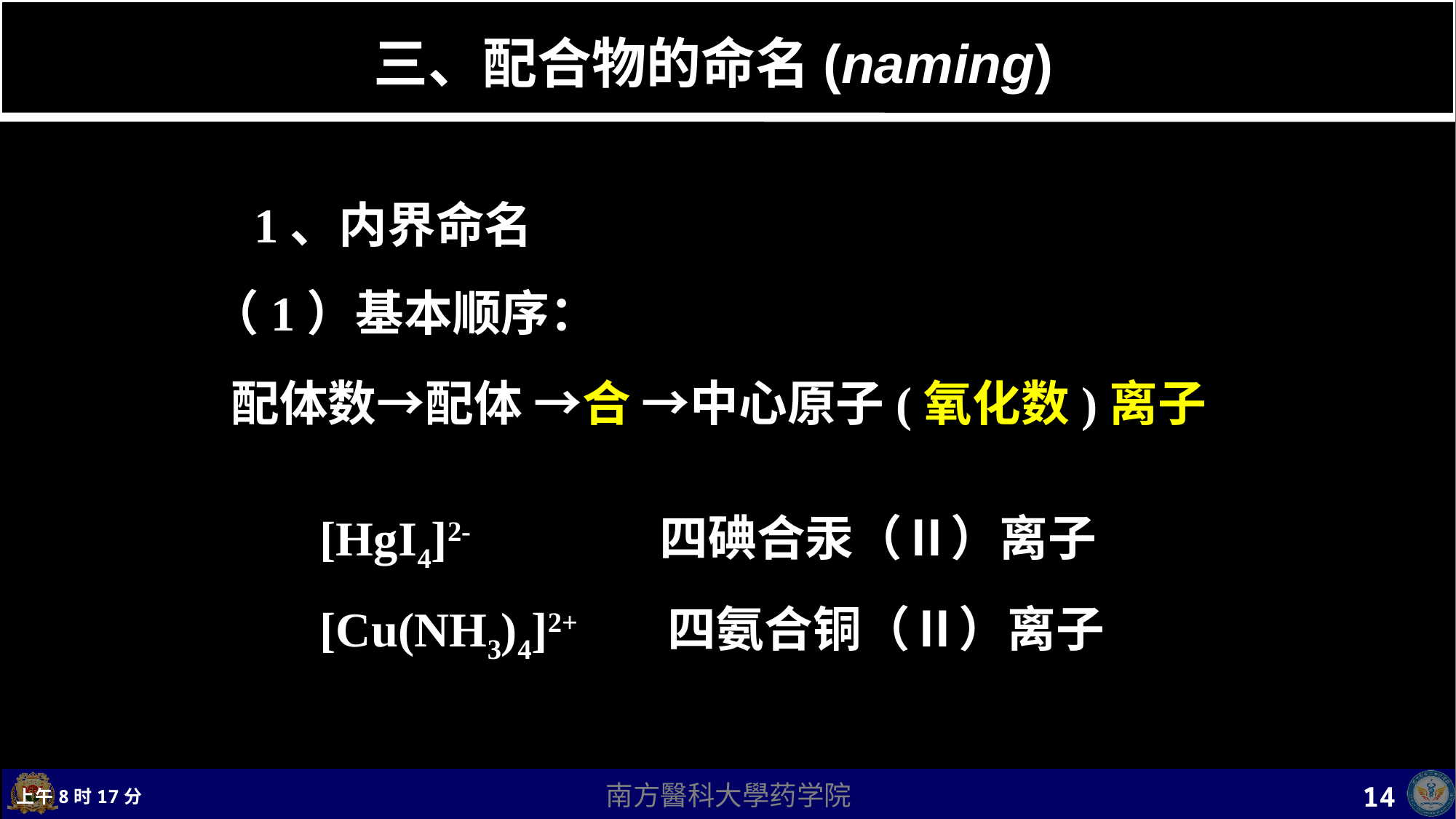

# 三、配合物的命名(naming)
1、内界命名
（1）基本顺序：
配体数→配体 →合 →中心原子(氧化数)离子
[HgI4]2-                         四碘合汞（Ⅱ）离子
[Cu(NH3)4]2+           四氨合铜（Ⅱ）离子
上午8时17分
14